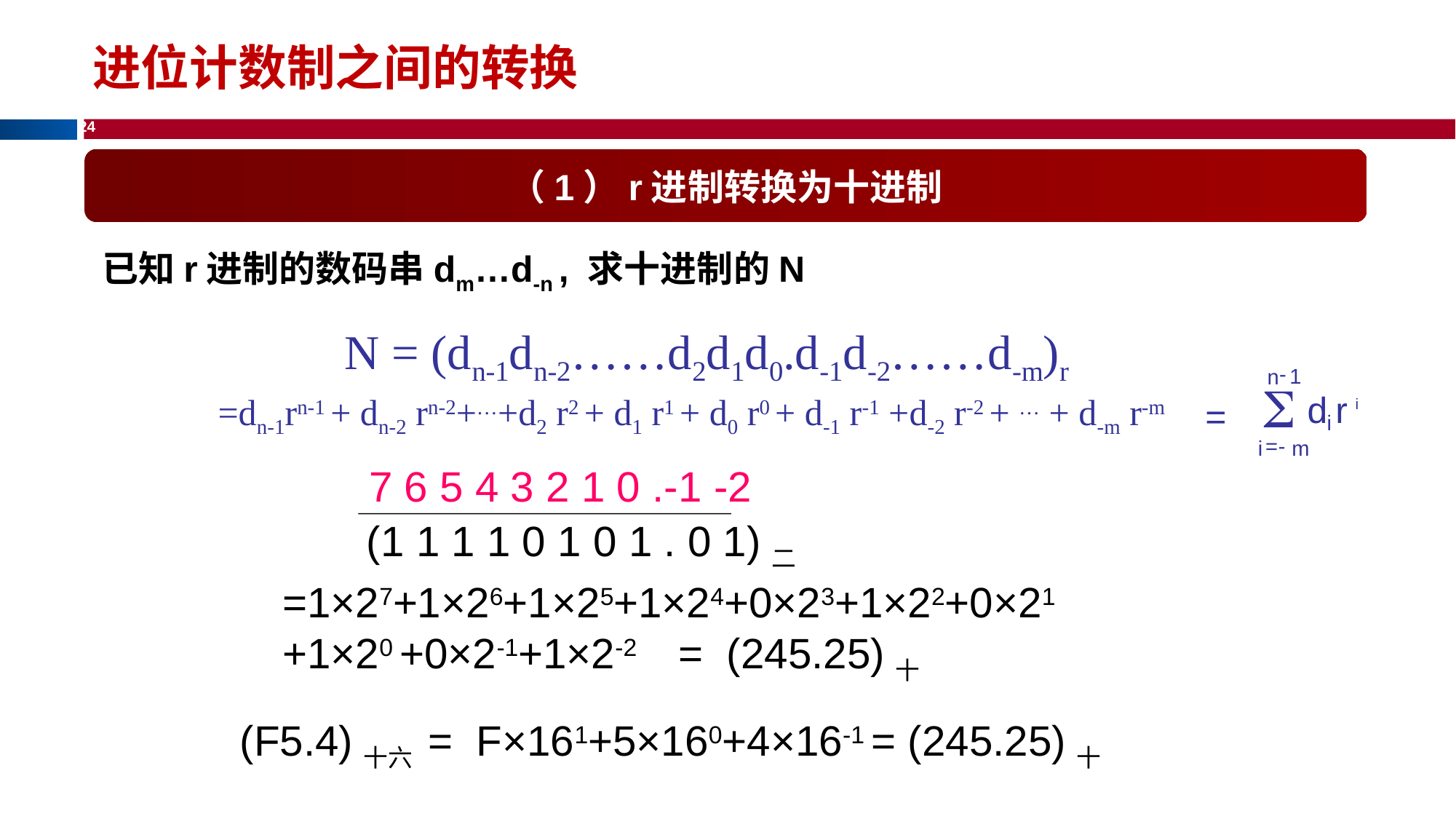

进位计数制之间的转换
（1）r进制转换为十进制
已知r进制的数码串dm…d-n , 求十进制的N
N = (dn-1dn-2……d2d1d0.d-1d-2……d-m)r
-
1
n
Σ
d
r
i
i
=
-
i
m
=
=dn-1rn-1 + dn-2 rn-2+…+d2 r2 + d1 r1 + d0 r0 + d-1 r-1 +d-2 r-2 + … + d-m r-m

7 6 5 4 3 2 1 0 .-1 -2

           (1 1 1 1 0 1 0 1 . 0 1)二

=1×27+1×26+1×25+1×24+0×23+1×22+0×21
+1×20 +0×2-1+1×2-2      =  (245.25)十
 (F5.4)十六 =  F×161+5×160+4×16-1 = (245.25)十